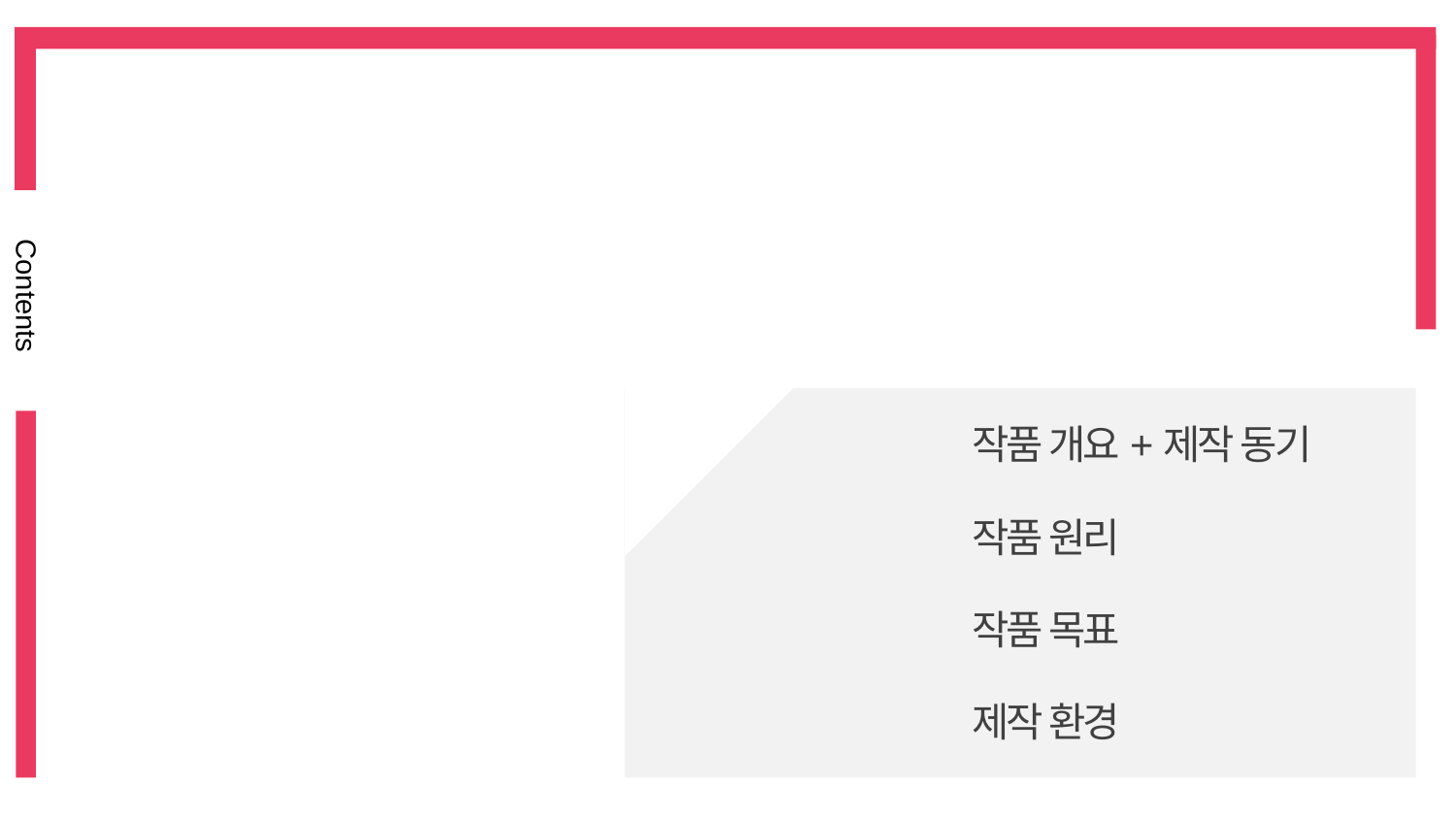

Contents

작품 개요+제작 동기
작품 원리
작품 목표
제작 환경